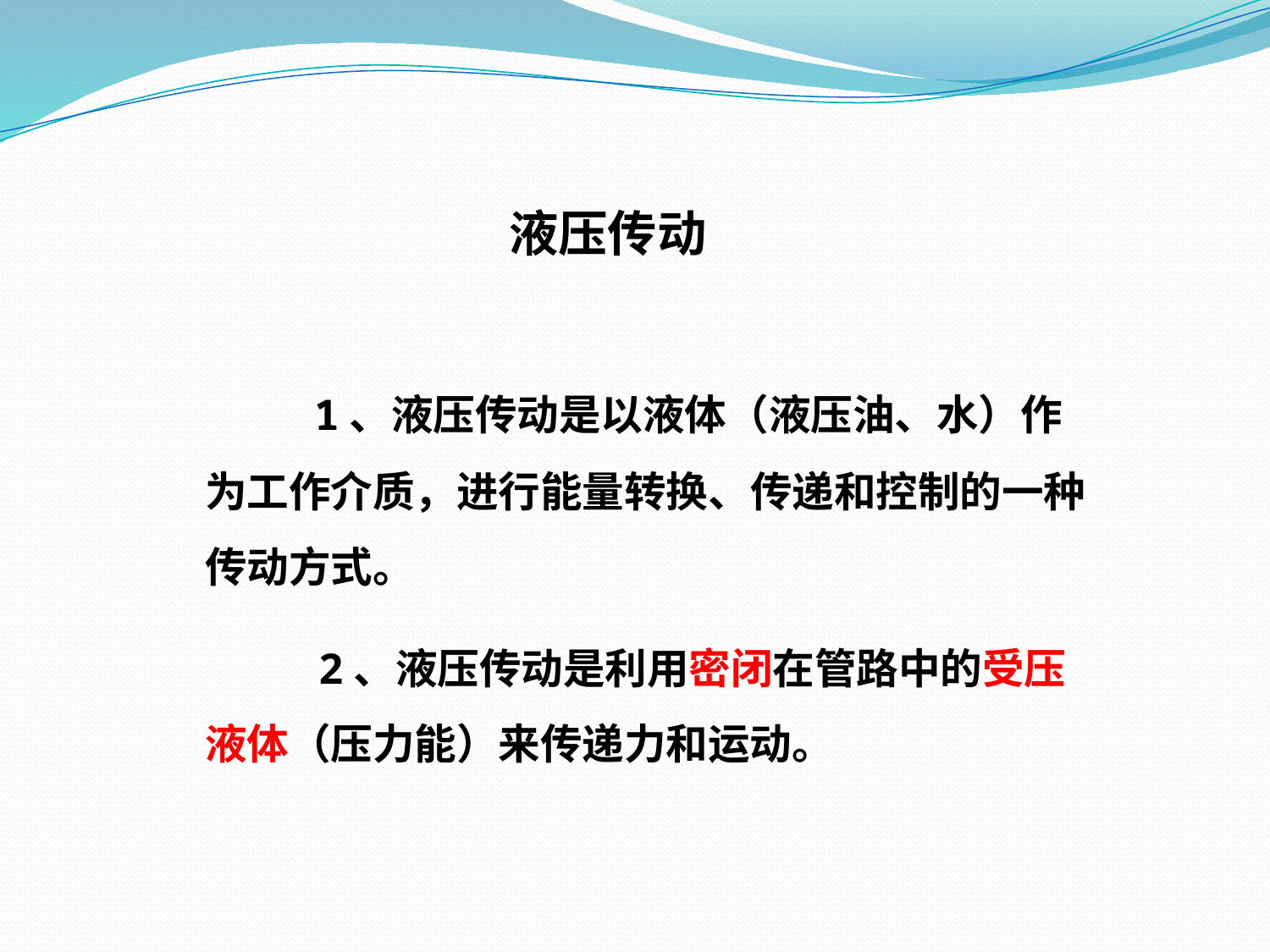

液压传动
     1、液压传动是以液体（液压油、水）作为工作介质，进行能量转换、传递和控制的一种传动方式。
      2、液压传动是利用密闭在管路中的受压液体（压力能）来传递力和运动。